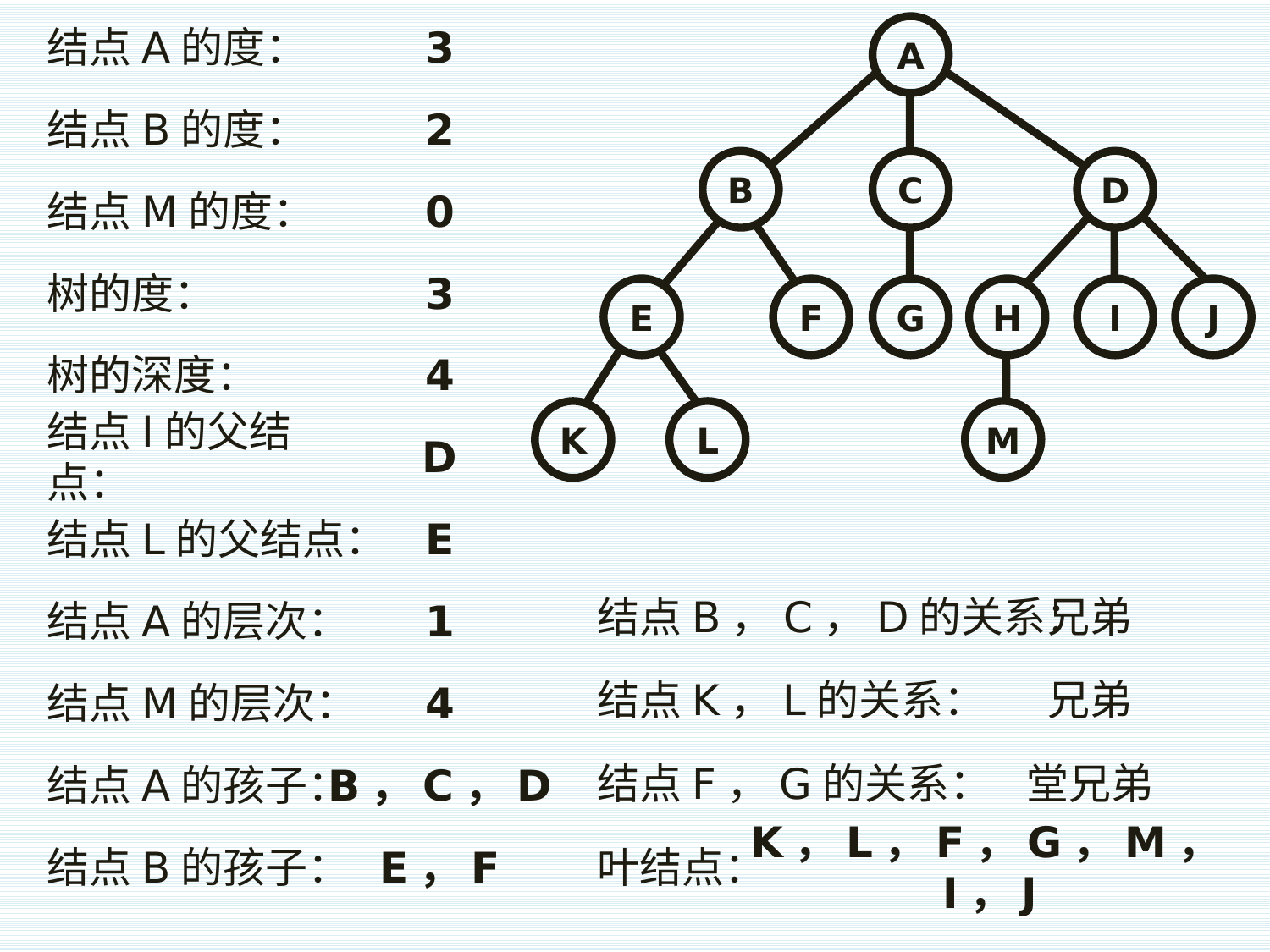

结点A的度：
3
A

B
C
D

E
F
G
H
I
J

K
L
M
结点B的度：
2
结点M的度：
0
树的度：
3
树的深度：
4
结点I的父结点：
D
结点L的父结点：
E
结点B，C，D的关系：
兄弟
结点A的层次：
1
结点K，L的关系：
兄弟
结点M的层次：
4
结点F，G的关系：
堂兄弟
结点A的孩子：
B，C，D
结点B的孩子：
E，F
叶结点：
K，L，F，G，M，I，J